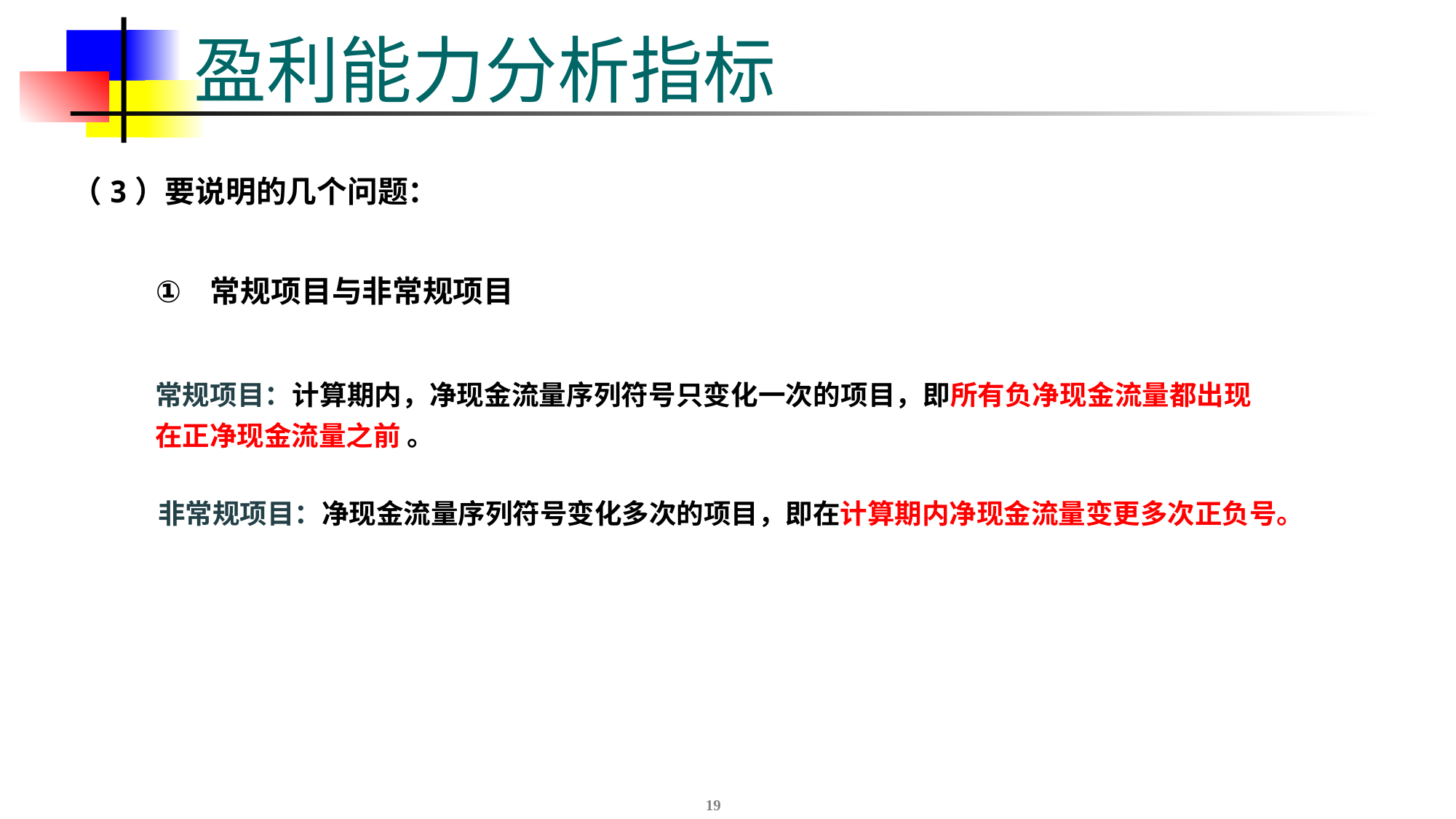

# 盈利能力分析指标
（3）要说明的几个问题：

常规项目与非常规项目

常规项目：计算期内，净现金流量序列符号只变化一次的项目，即所有负净现金流量都出现在正净现金流量之前 。
非常规项目：净现金流量序列符号变化多次的项目，即在计算期内净现金流量变更多次正负号。

19